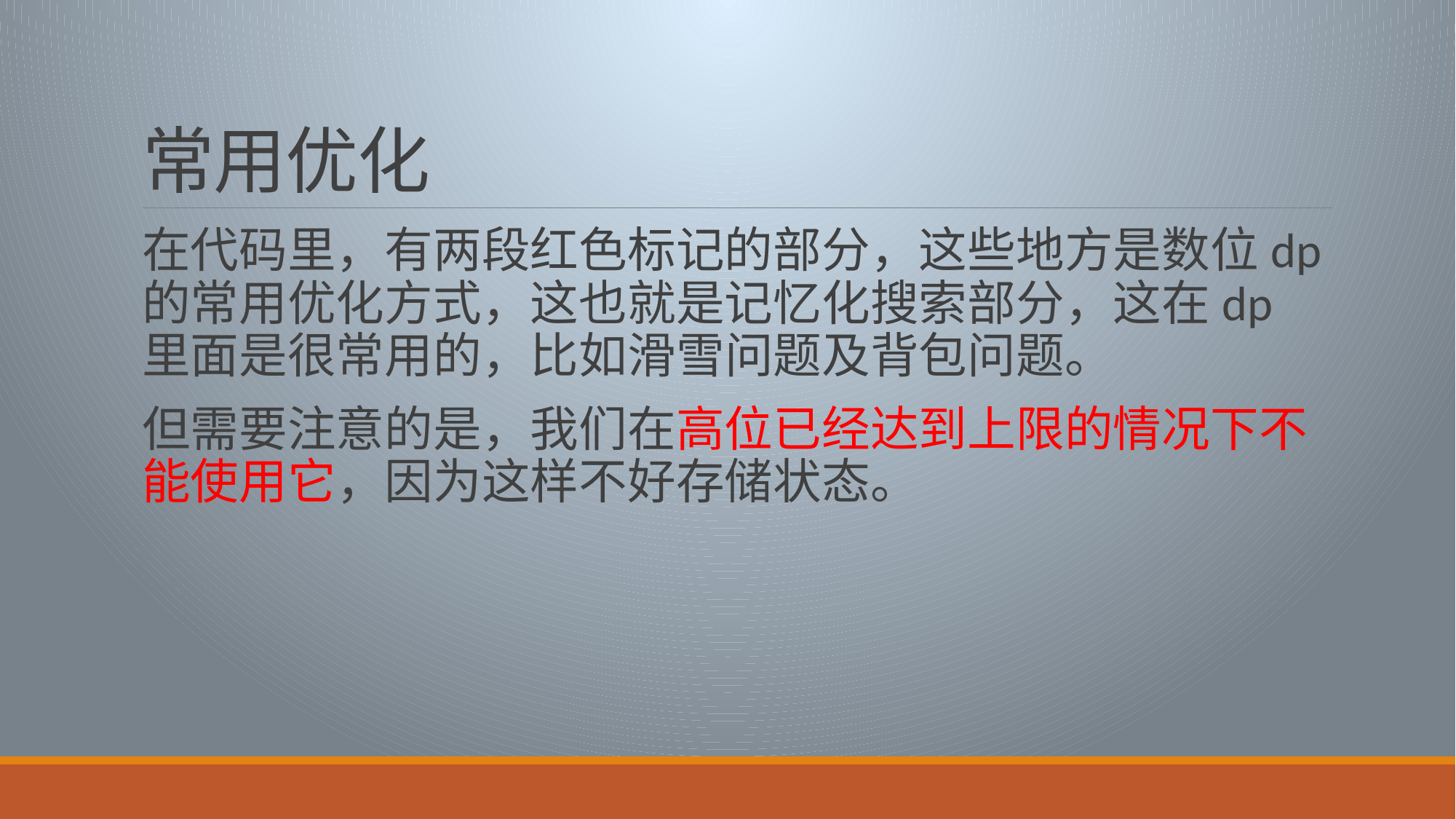

# 常用优化
在代码里，有两段红色标记的部分，这些地方是数位dp的常用优化方式，这也就是记忆化搜索部分，这在dp里面是很常用的，比如滑雪问题及背包问题。
但需要注意的是，我们在高位已经达到上限的情况下不能使用它，因为这样不好存储状态。